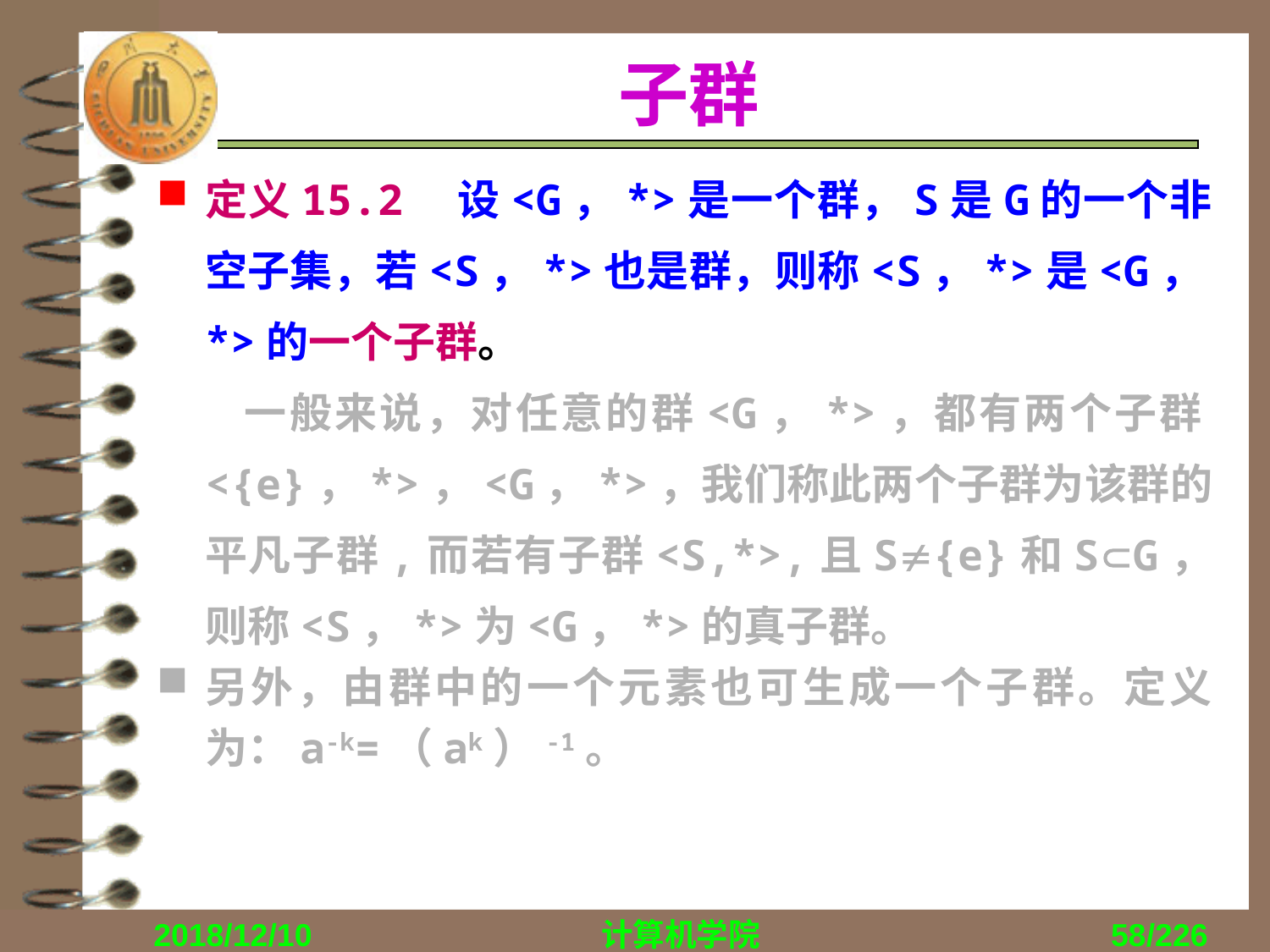

# 子群
定义15.2　设<G，*>是一个群，S是G的一个非空子集，若<S，*>也是群，则称<S，*>是<G，*>的一个子群。
      一般来说，对任意的群<G，*>，都有两个子群<{e}，*>，<G，*>，我们称此两个子群为该群的平凡子群,而若有子群<S,*>,且S≠{e}和S⊂G，则称<S，*>为<G，*>的真子群。
另外，由群中的一个元素也可生成一个子群。定义为：a-k=（ak）-1。

2018/12/10
计算机学院
58/226